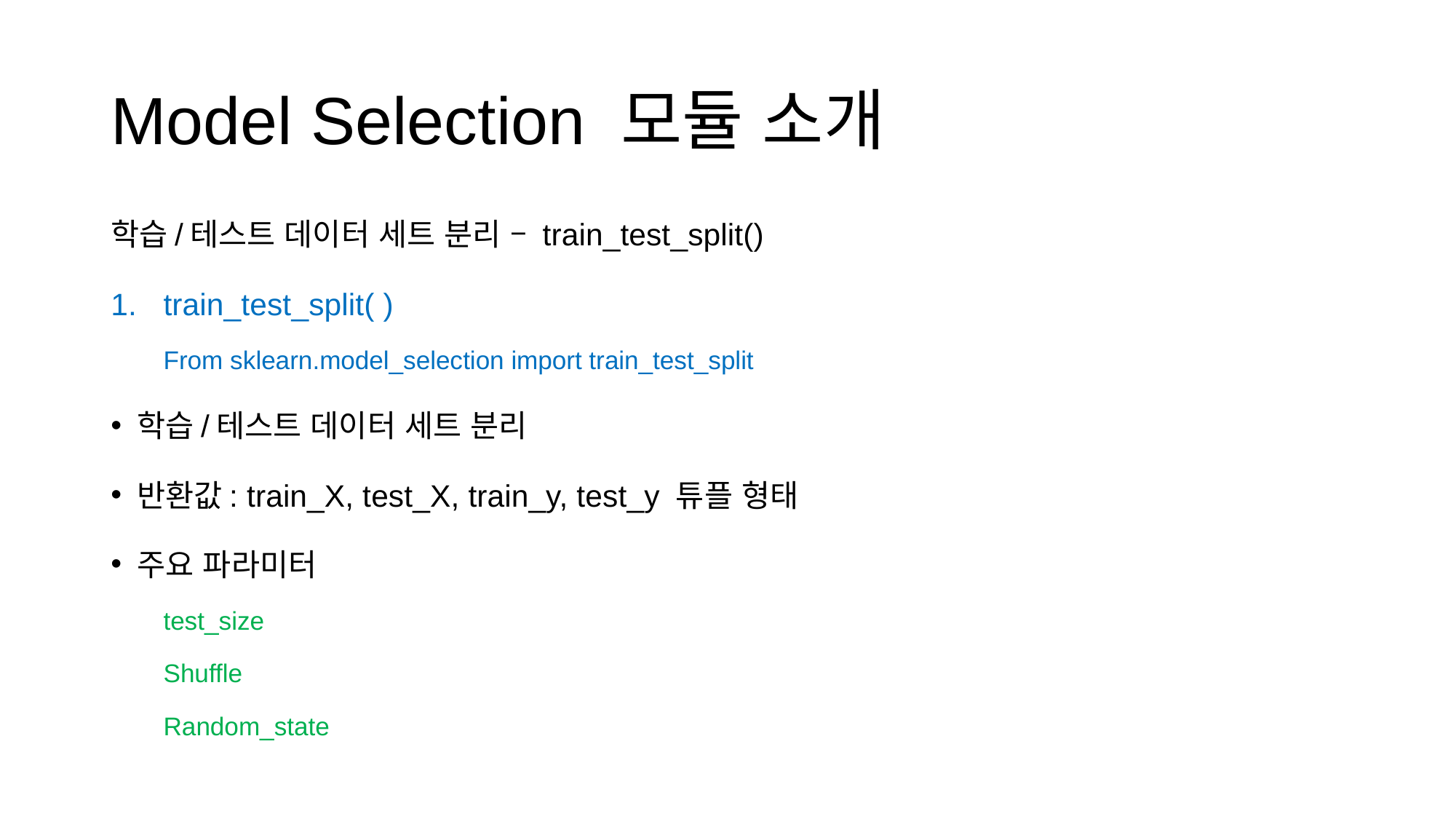

# Model Selection 모듈 소개
학습/테스트 데이터 세트 분리 – train_test_split()
train_test_split( )
From sklearn.model_selection import train_test_split
학습/테스트 데이터 세트 분리
반환값: train_X, test_X, train_y, test_y 튜플 형태
주요 파라미터
test_size
Shuffle
Random_state